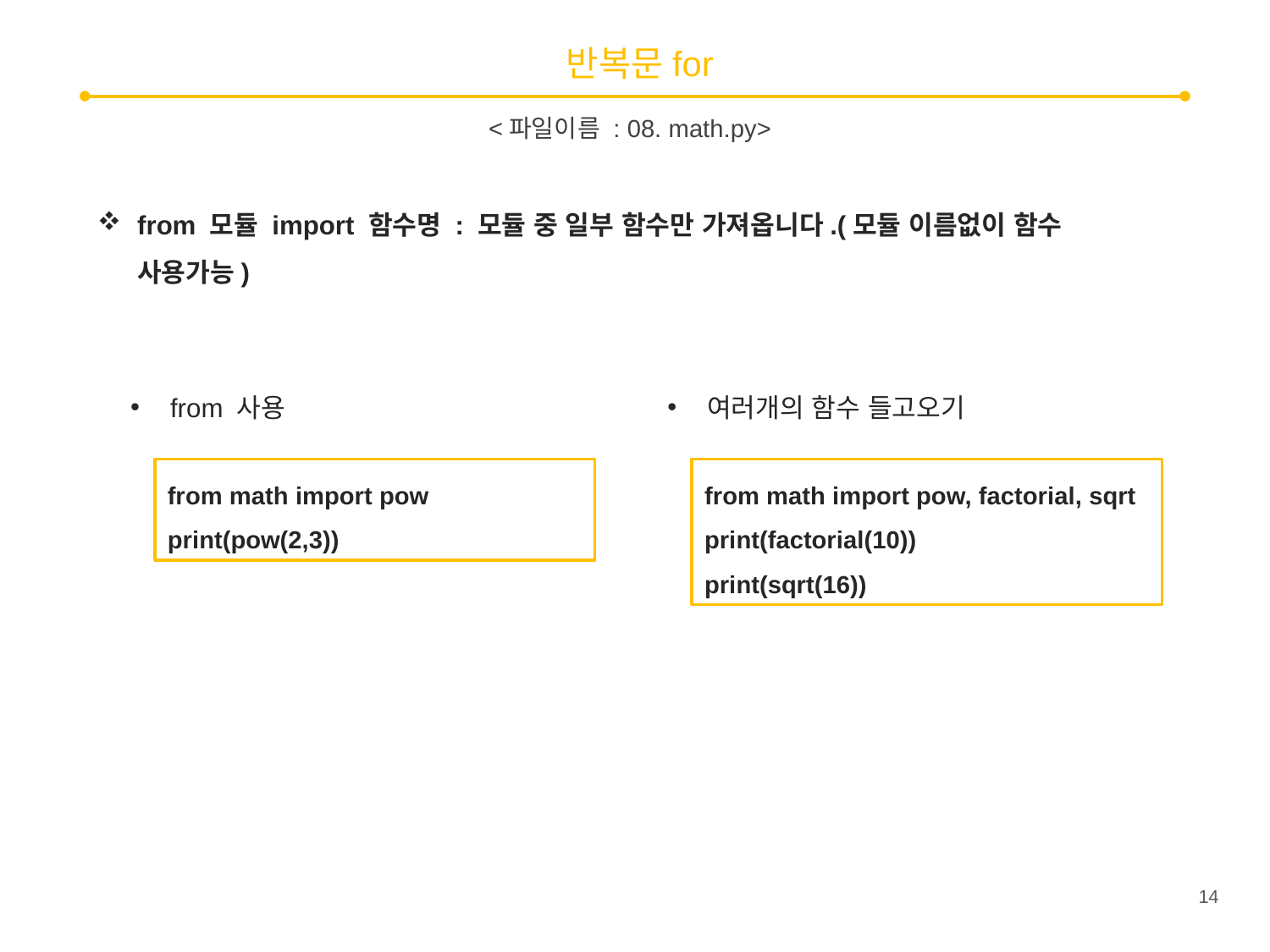

# 반복문for
<파일이름 : 08. math.py>
from 모듈 import 함수명 : 모듈 중 일부 함수만 가져옵니다.(모듈 이름없이 함수 사용가능)
from 사용
여러개의 함수 들고오기
from math import pow
print(pow(2,3))
from math import pow, factorial, sqrt
print(factorial(10))
print(sqrt(16))